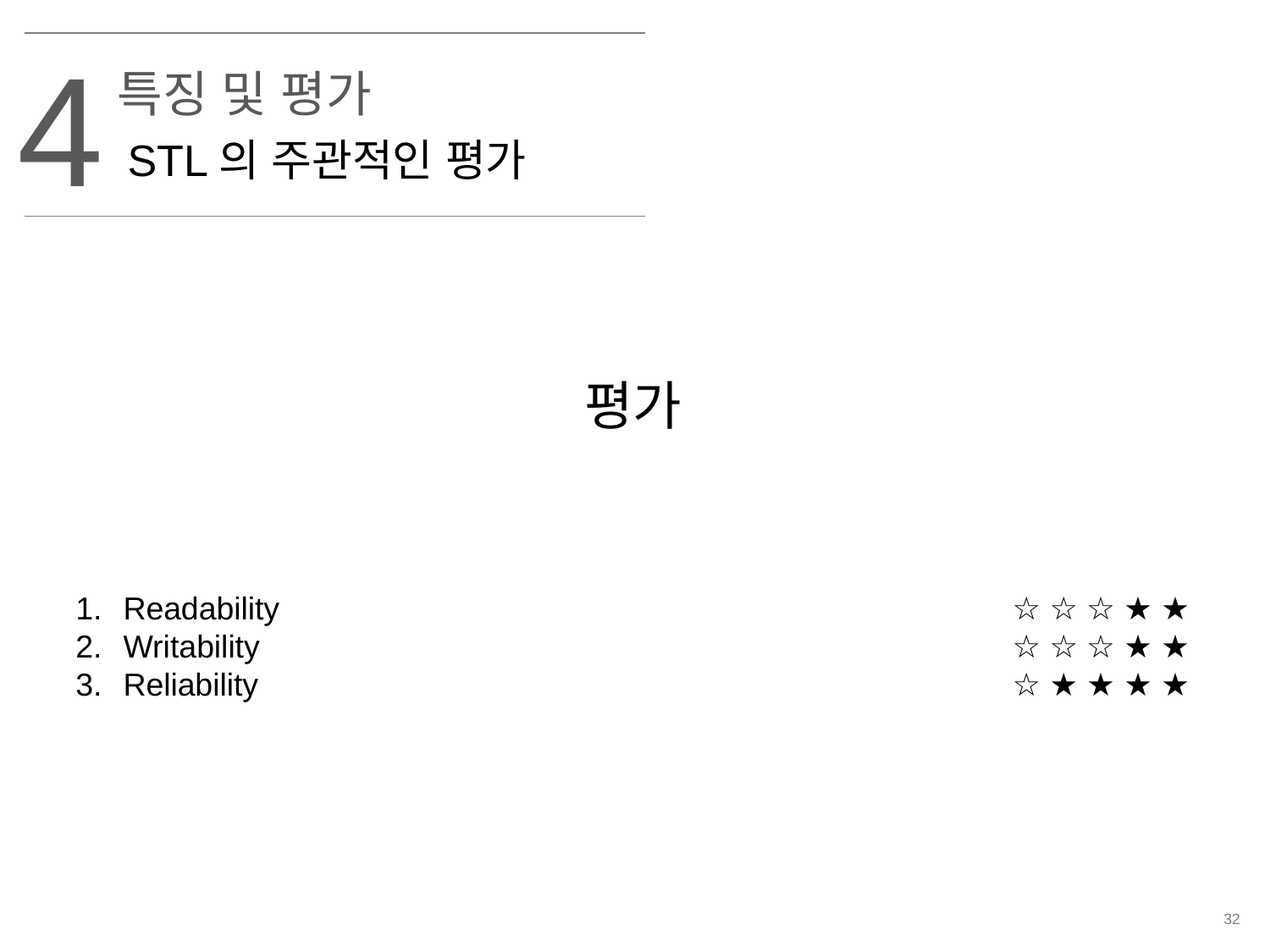

4
특징 및 평가
STL의 주관적인 평가

평가

Readability				  		☆ ☆ ☆ ★ ★
Writability						☆ ☆ ☆ ★ ★
Reliability						☆ ★ ★ ★ ★